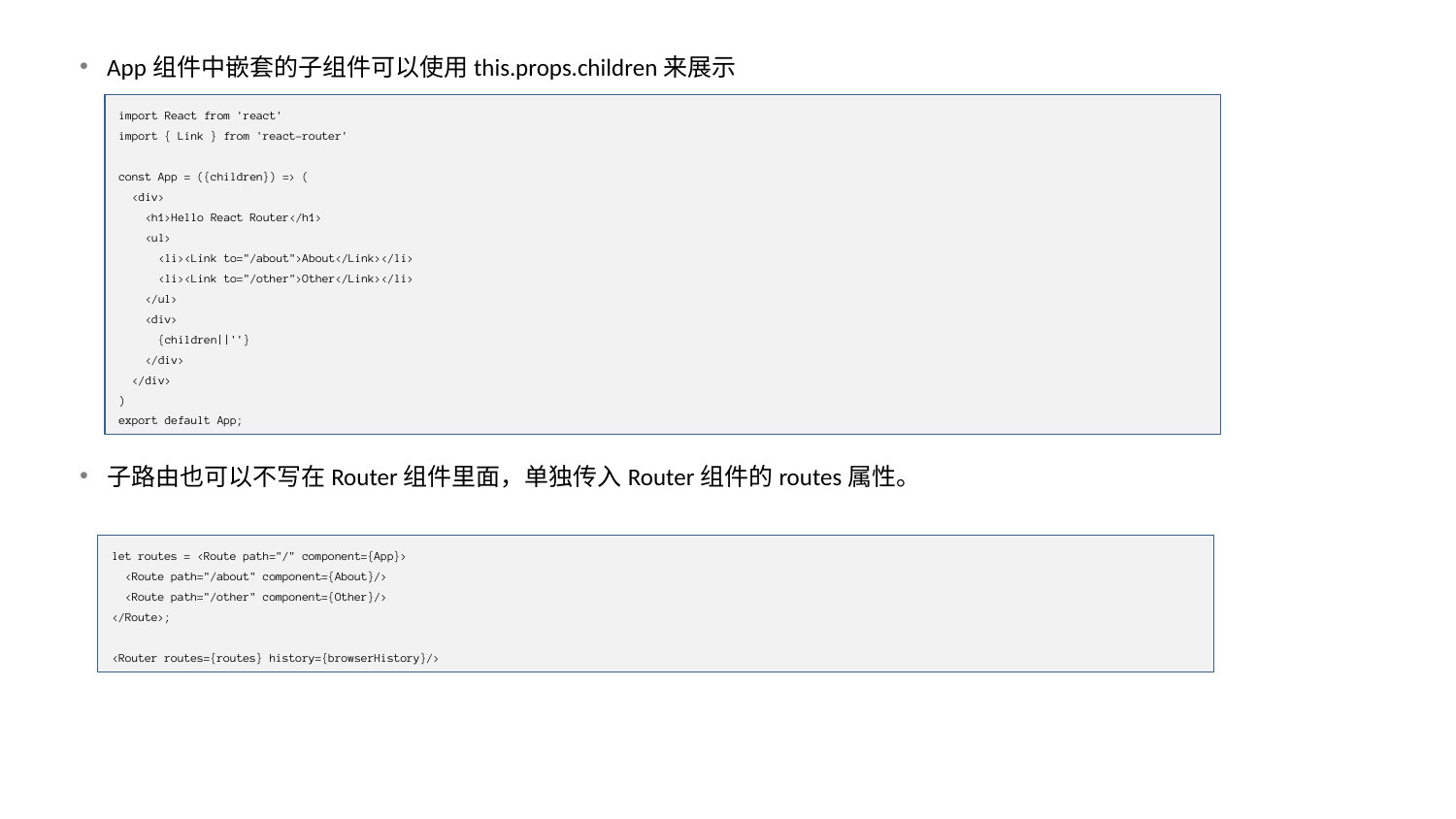

App组件中嵌套的子组件可以使用this.props.children来展示

子路由也可以不写在Router组件里面，单独传入Router组件的routes属性。
import React from 'react'
import { Link } from 'react-router'

const App = ({children}) => (
  <div>
    <h1>Hello React Router</h1>
    <ul>
      <li><Link to="/about">About</Link></li>
      <li><Link to="/other">Other</Link></li>
    </ul>
    <div>
      {children||''}
    </div>
  </div>
)
export default App;
let routes = <Route path="/" component={App}>
  <Route path="/about" component={About}/>
  <Route path="/other" component={Other}/>
</Route>;

<Router routes={routes} history={browserHistory}/>